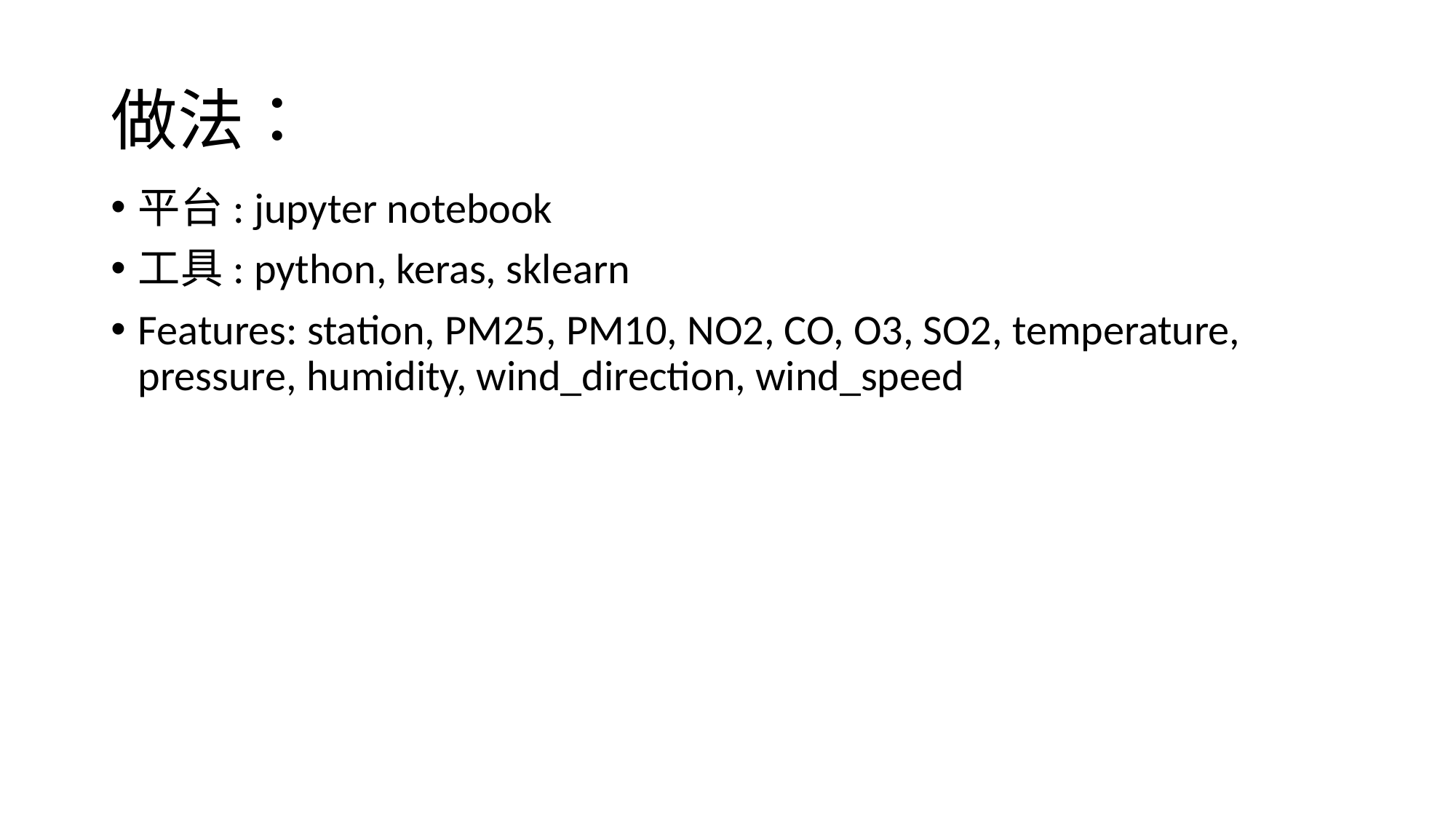

# 做法：
平台: jupyter notebook
工具: python, keras, sklearn
Features: station, PM25, PM10, NO2, CO, O3, SO2, temperature, pressure, humidity, wind_direction, wind_speed